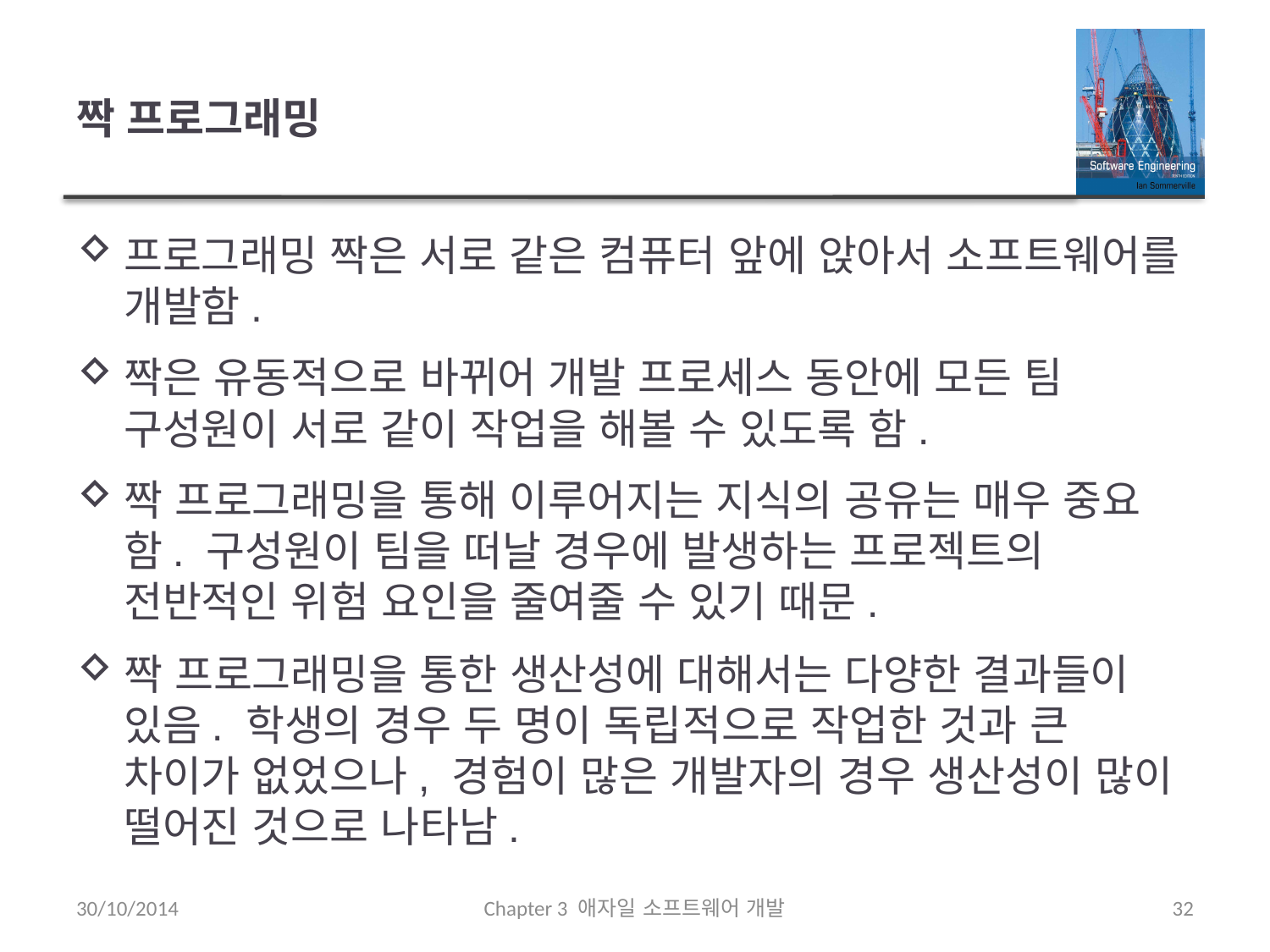

# 짝 프로그래밍
프로그래밍 짝은 서로 같은 컴퓨터 앞에 앉아서 소프트웨어를 개발함.
짝은 유동적으로 바뀌어 개발 프로세스 동안에 모든 팀 구성원이 서로 같이 작업을 해볼 수 있도록 함.
짝 프로그래밍을 통해 이루어지는 지식의 공유는 매우 중요함. 구성원이 팀을 떠날 경우에 발생하는 프로젝트의 전반적인 위험 요인을 줄여줄 수 있기 때문.
짝 프로그래밍을 통한 생산성에 대해서는 다양한 결과들이 있음. 학생의 경우 두 명이 독립적으로 작업한 것과 큰 차이가 없었으나, 경험이 많은 개발자의 경우 생산성이 많이 떨어진 것으로 나타남.

30/10/2014
Chapter 3 애자일 소프트웨어 개발
32